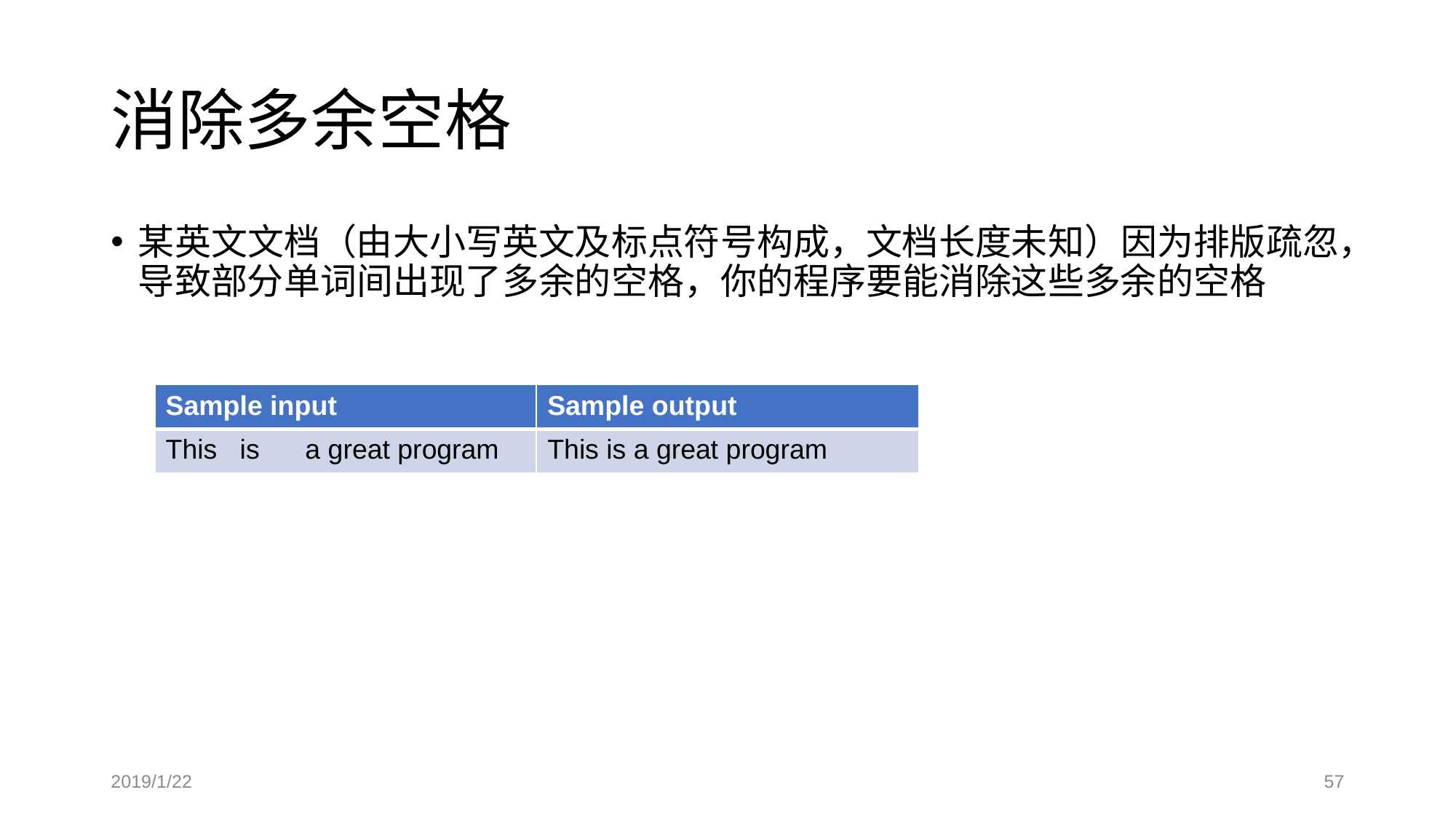

# 消除多余空格
某英文文档（由大小写英文及标点符号构成，文档长度未知）因为排版疏忽，导致部分单词间出现了多余的空格，你的程序要能消除这些多余的空格
| Sample input | Sample output |
| --- | --- |
| This is a great program | This is a great program |
2019/1/22
57